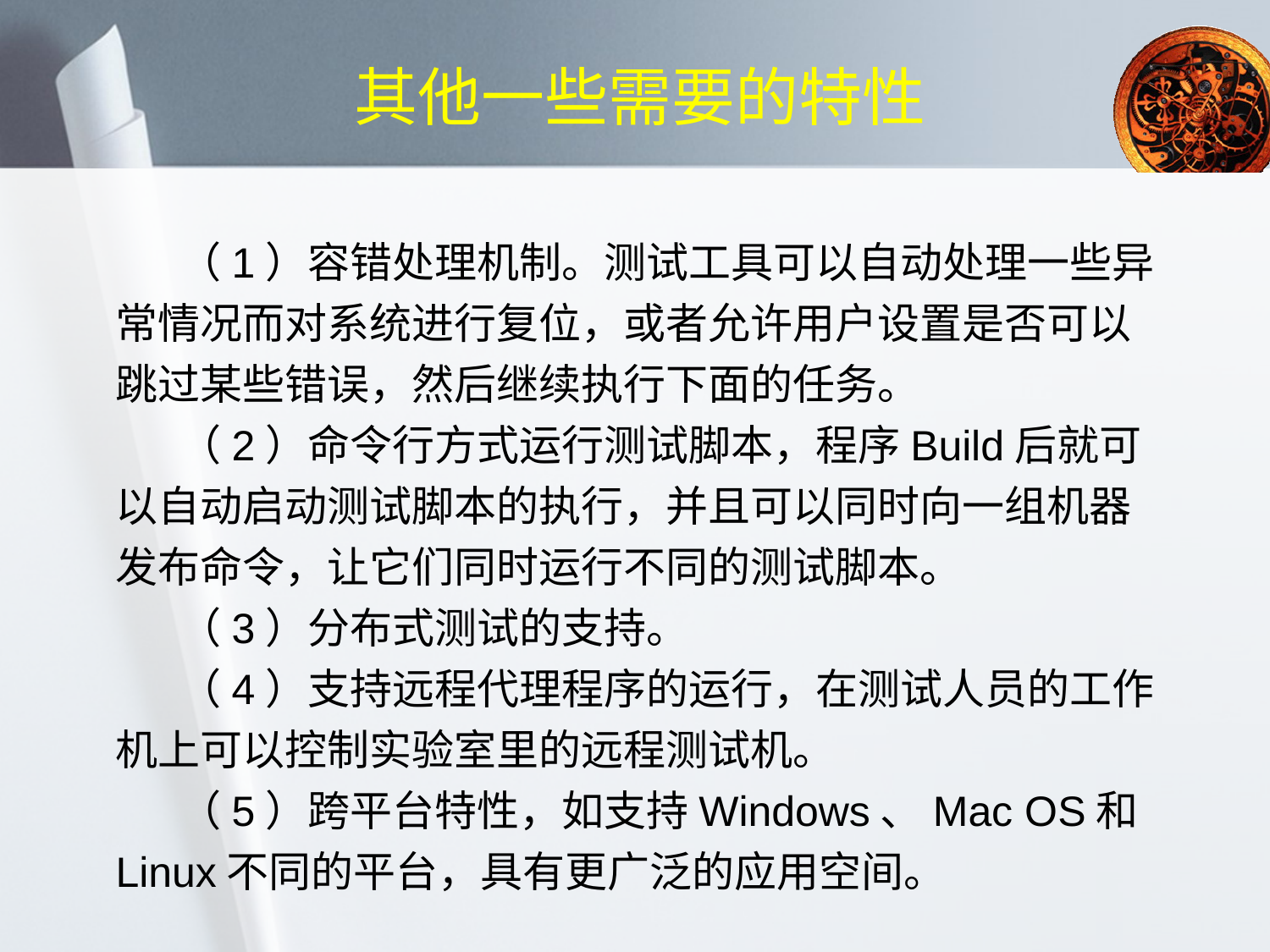

# 其他一些需要的特性
（1）容错处理机制。测试工具可以自动处理一些异常情况而对系统进行复位，或者允许用户设置是否可以跳过某些错误，然后继续执行下面的任务。
（2）命令行方式运行测试脚本，程序Build后就可以自动启动测试脚本的执行，并且可以同时向一组机器发布命令，让它们同时运行不同的测试脚本。
（3）分布式测试的支持。
（4）支持远程代理程序的运行，在测试人员的工作机上可以控制实验室里的远程测试机。
（5）跨平台特性，如支持Windows、Mac OS和Linux不同的平台，具有更广泛的应用空间。
55